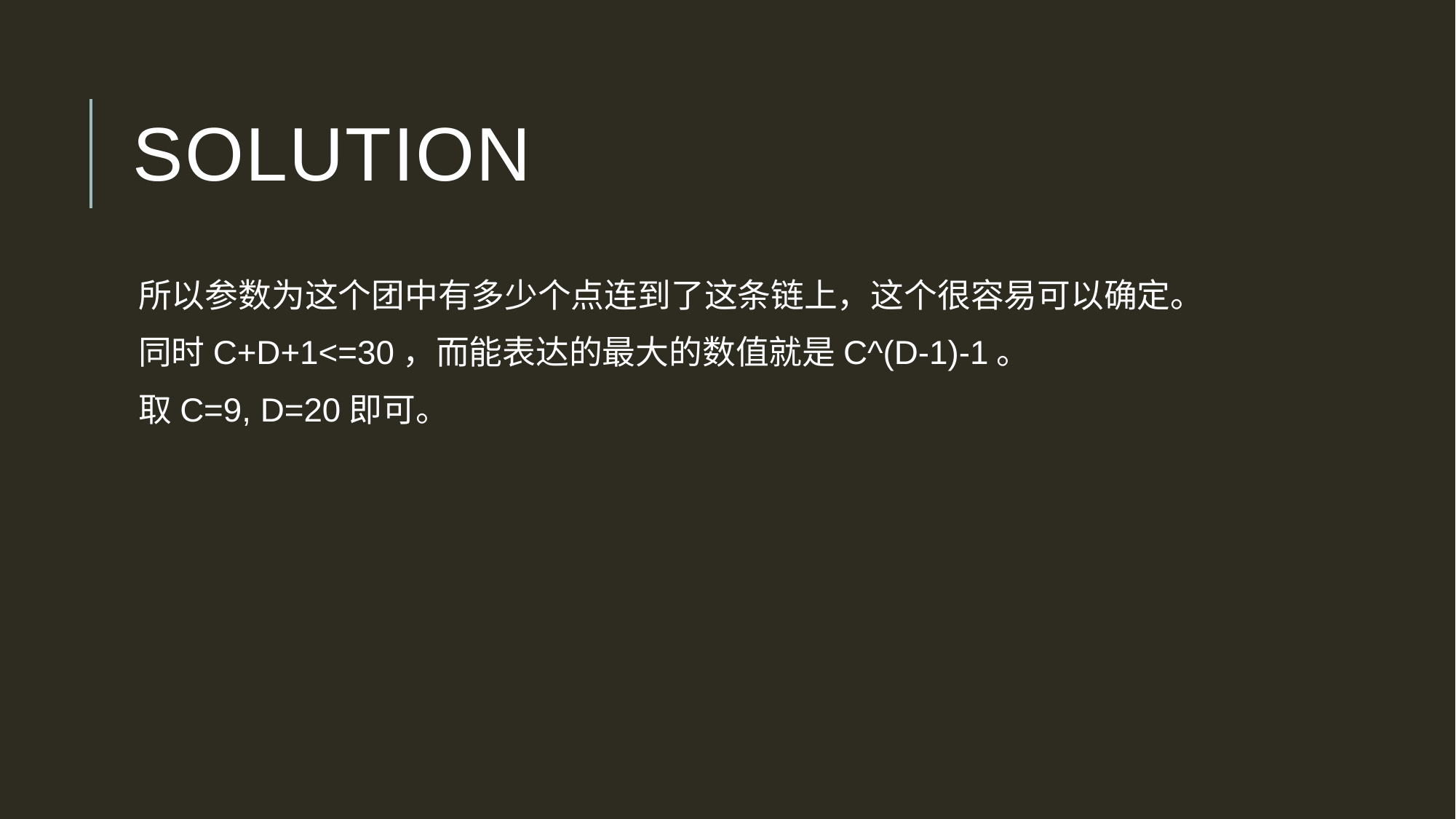

# Solution
所以参数为这个团中有多少个点连到了这条链上，这个很容易可以确定。
同时C+D+1<=30，而能表达的最大的数值就是C^(D-1)-1。
取C=9, D=20即可。